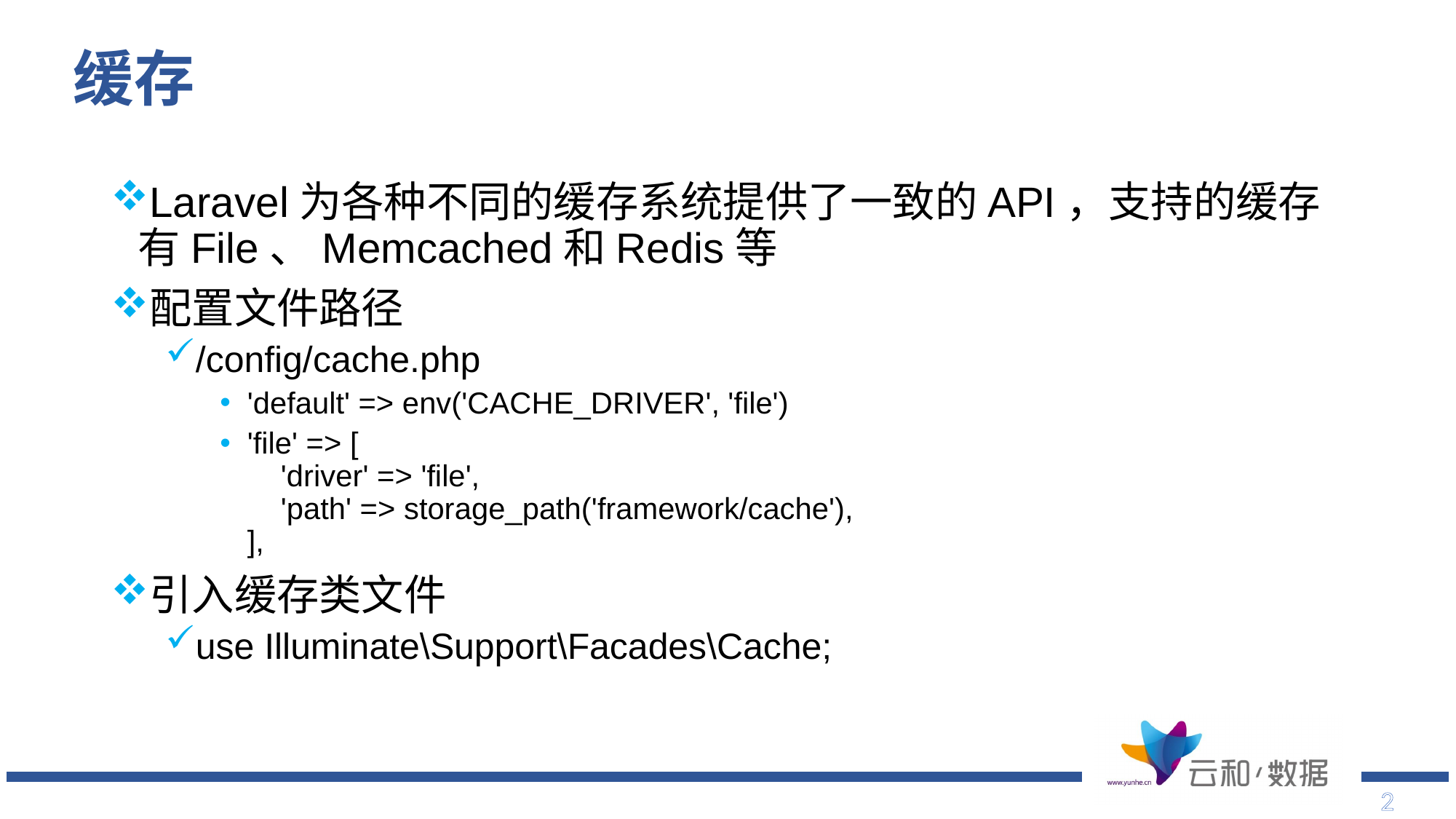

# 缓存
Laravel为各种不同的缓存系统提供了一致的API，支持的缓存有File、Memcached和Redis等
配置文件路径
/config/cache.php
'default' => env('CACHE_DRIVER', 'file')
'file' => [
    'driver' => 'file',
    'path' => storage_path('framework/cache'),
],
引入缓存类文件
use Illuminate\Support\Facades\Cache;